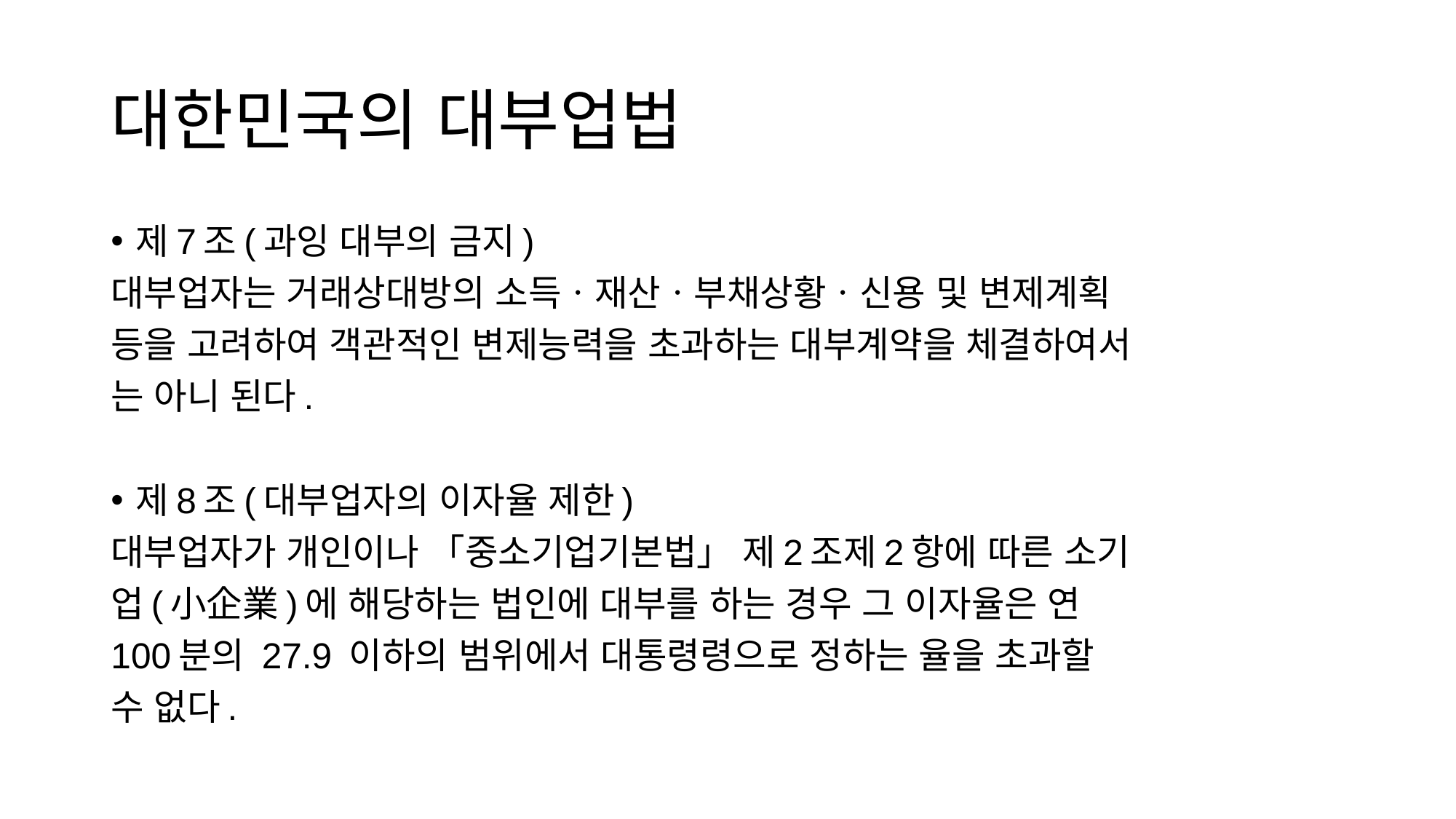

# 대한민국의 대부업법
제7조(과잉 대부의 금지)
대부업자는 거래상대방의 소득ㆍ재산ㆍ부채상황ㆍ신용 및 변제계획
등을 고려하여 객관적인 변제능력을 초과하는 대부계약을 체결하여서
는 아니 된다.

제8조(대부업자의 이자율 제한)
대부업자가 개인이나 「중소기업기본법」 제2조제2항에 따른 소기
업(小企業)에 해당하는 법인에 대부를 하는 경우 그 이자율은 연
100분의 27.9 이하의 범위에서 대통령령으로 정하는 율을 초과할
수 없다.